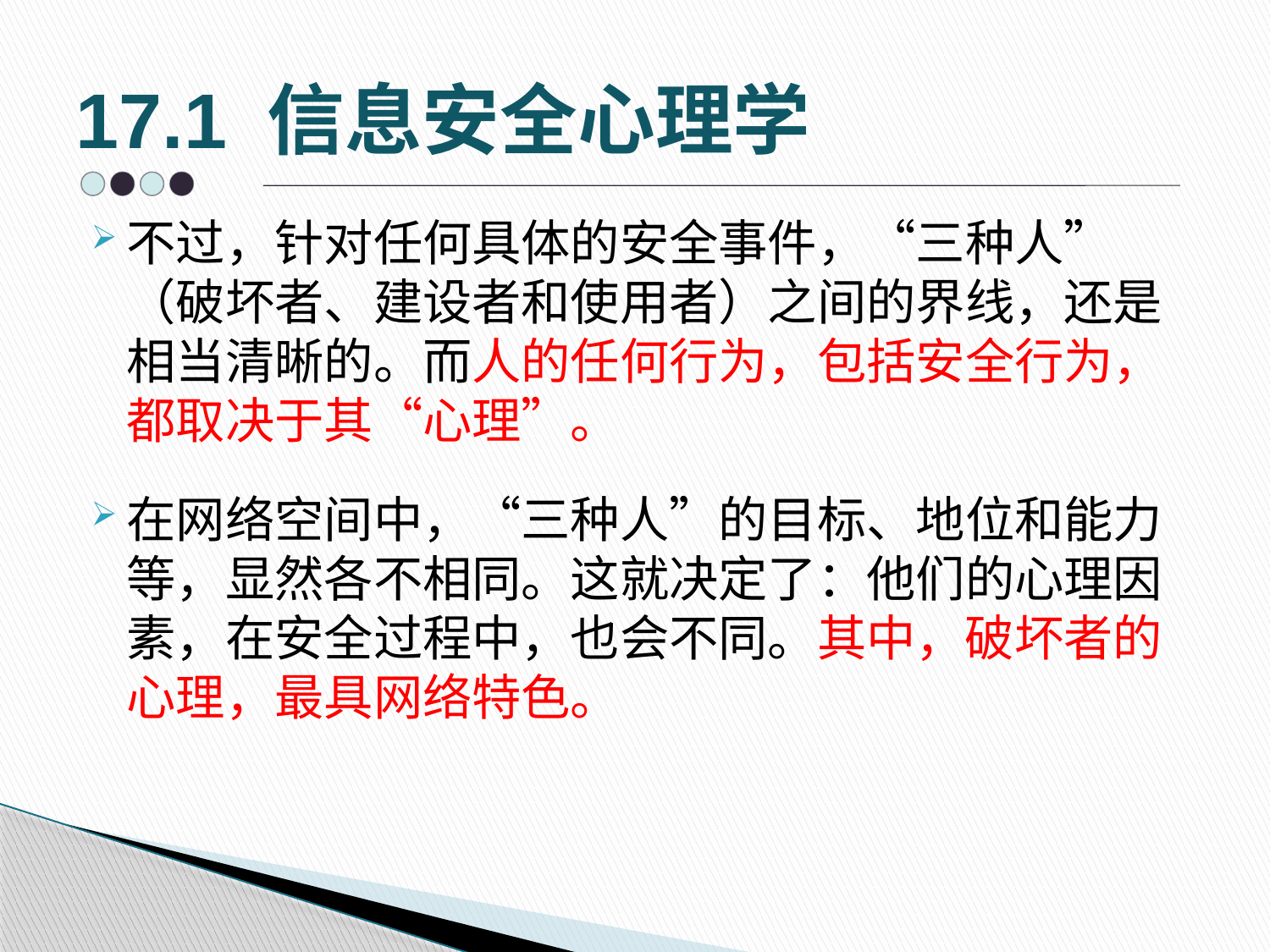

# 17.1 信息安全心理学

不过，针对任何具体的安全事件，“三种人”（破坏者、建设者和使用者）之间的界线，还是相当清晰的。而人的任何行为，包括安全行为，都取决于其“心理”。

在网络空间中，“三种人”的目标、地位和能力等，显然各不相同。这就决定了：他们的心理因素，在安全过程中，也会不同。其中，破坏者的心理，最具网络特色。